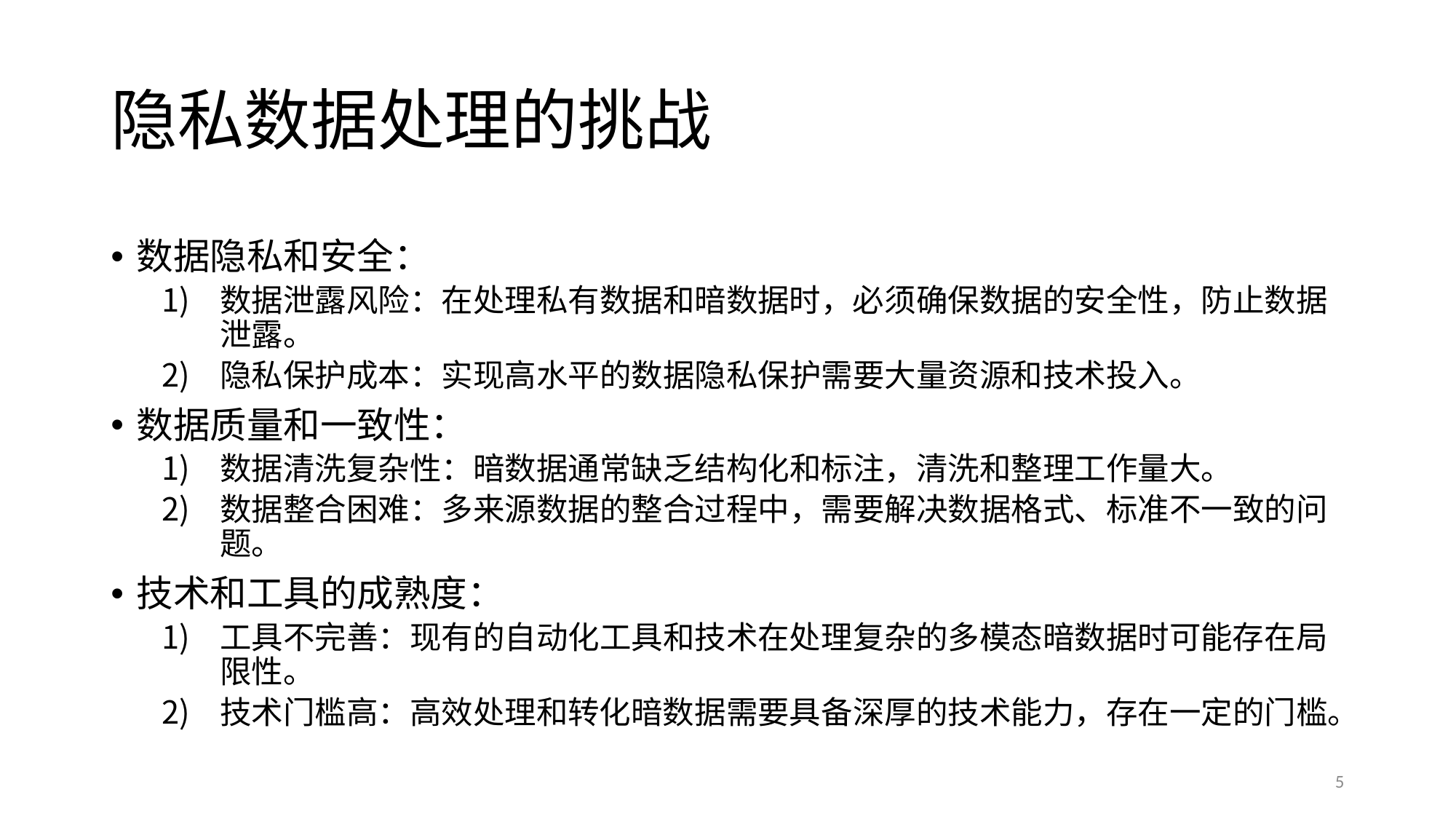

# 隐私数据处理的挑战
数据隐私和安全：
数据泄露风险：在处理私有数据和暗数据时，必须确保数据的安全性，防止数据泄露。
隐私保护成本：实现高水平的数据隐私保护需要大量资源和技术投入。
数据质量和一致性：
数据清洗复杂性：暗数据通常缺乏结构化和标注，清洗和整理工作量大。
数据整合困难：多来源数据的整合过程中，需要解决数据格式、标准不一致的问题。
技术和工具的成熟度：
工具不完善：现有的自动化工具和技术在处理复杂的多模态暗数据时可能存在局限性。
技术门槛高：高效处理和转化暗数据需要具备深厚的技术能力，存在一定的门槛。
5